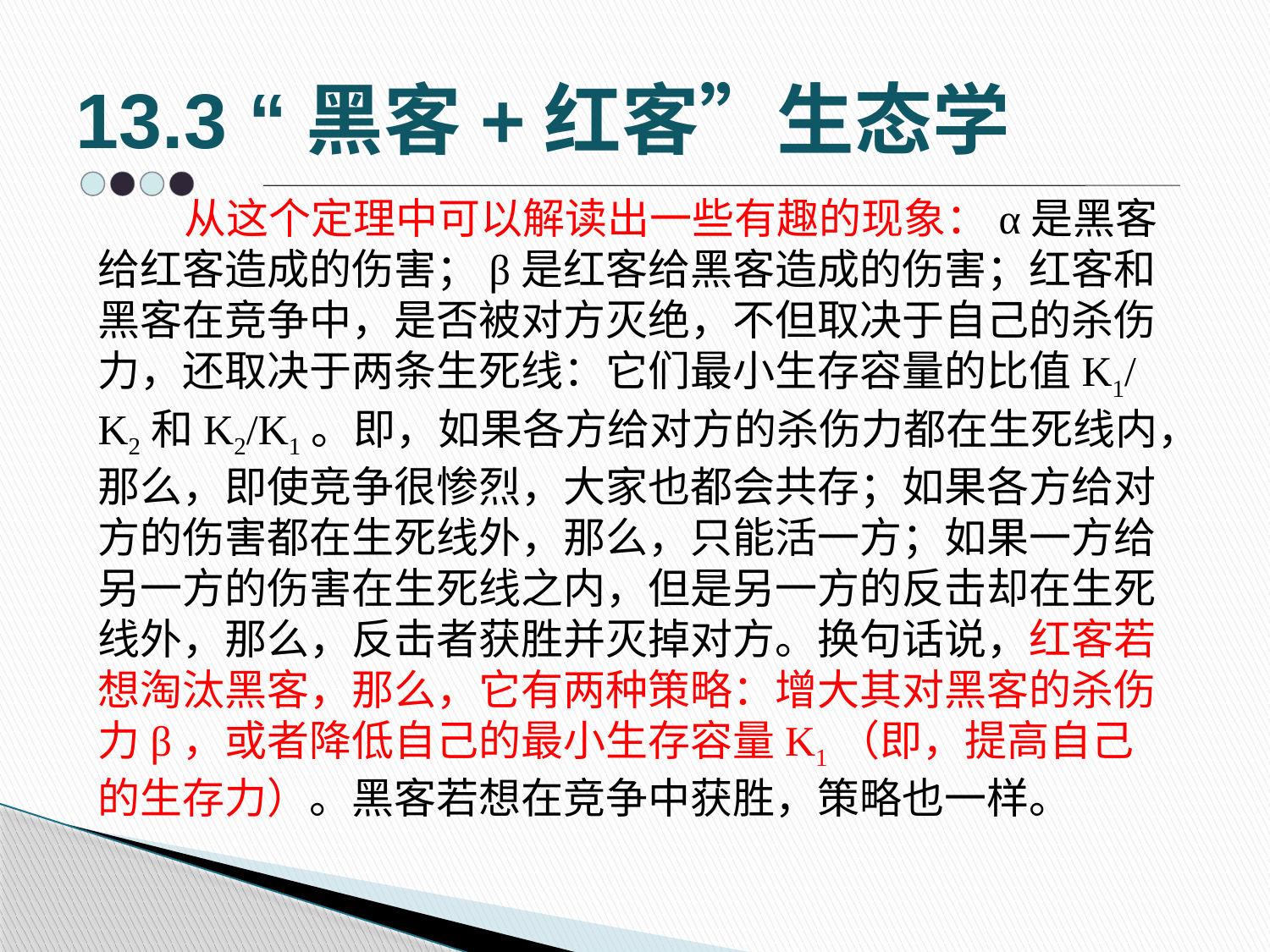

# 13.3 “黑客+红客”生态学

        从这个定理中可以解读出一些有趣的现象：α是黑客给红客造成的伤害；β是红客给黑客造成的伤害；红客和黑客在竞争中，是否被对方灭绝，不但取决于自己的杀伤力，还取决于两条生死线：它们最小生存容量的比值K1/K2和K2/K1。即，如果各方给对方的杀伤力都在生死线内，那么，即使竞争很惨烈，大家也都会共存；如果各方给对方的伤害都在生死线外，那么，只能活一方；如果一方给另一方的伤害在生死线之内，但是另一方的反击却在生死线外，那么，反击者获胜并灭掉对方。换句话说，红客若想淘汰黑客，那么，它有两种策略：增大其对黑客的杀伤力β，或者降低自己的最小生存容量K1（即，提高自己的生存力）。黑客若想在竞争中获胜，策略也一样。